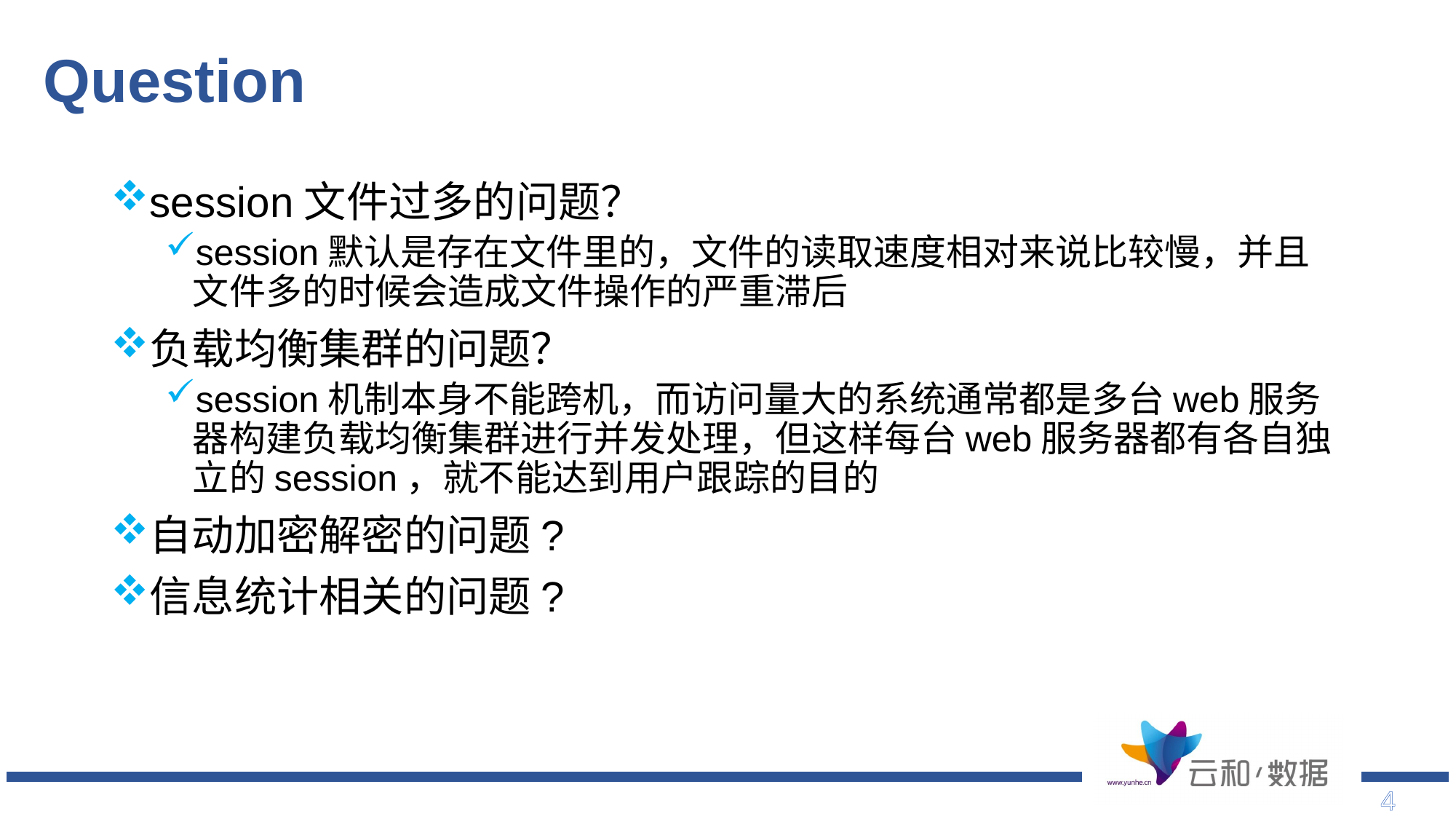

# Question
session文件过多的问题？
session默认是存在文件里的，文件的读取速度相对来说比较慢，并且文件多的时候会造成文件操作的严重滞后
负载均衡集群的问题？
session机制本身不能跨机，而访问量大的系统通常都是多台web服务器构建负载均衡集群进行并发处理，但这样每台web服务器都有各自独立的session，就不能达到用户跟踪的目的
自动加密解密的问题?
信息统计相关的问题?